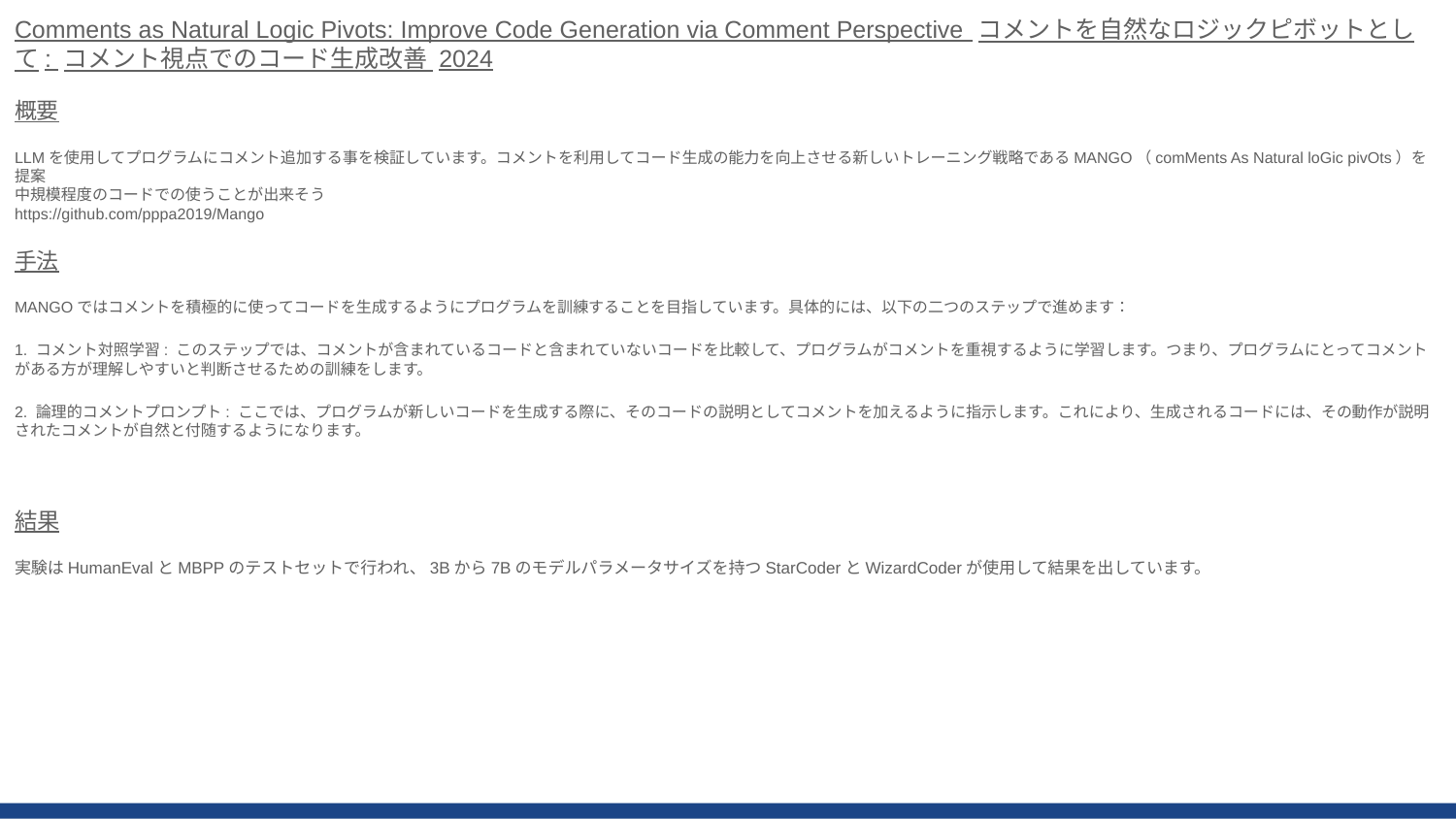

Comments as Natural Logic Pivots: Improve Code Generation via Comment Perspective コメントを自然なロジックピボットとして: コメント視点でのコード生成改善 2024
概要
LLMを使用してプログラムにコメント追加する事を検証しています。コメントを利用してコード生成の能力を向上させる新しいトレーニング戦略であるMANGO（comMents As Natural loGic pivOts）を提案
中規模程度のコードでの使うことが出来そう
https://github.com/pppa2019/Mango
手法
MANGOではコメントを積極的に使ってコードを生成するようにプログラムを訓練することを目指しています。具体的には、以下の二つのステップで進めます：
1. コメント対照学習: このステップでは、コメントが含まれているコードと含まれていないコードを比較して、プログラムがコメントを重視するように学習します。つまり、プログラムにとってコメントがある方が理解しやすいと判断させるための訓練をします。
2. 論理的コメントプロンプト: ここでは、プログラムが新しいコードを生成する際に、そのコードの説明としてコメントを加えるように指示します。これにより、生成されるコードには、その動作が説明されたコメントが自然と付随するようになります。

結果
実験はHumanEvalとMBPPのテストセットで行われ、3Bから7Bのモデルパラメータサイズを持つStarCoderとWizardCoderが使用して結果を出しています。